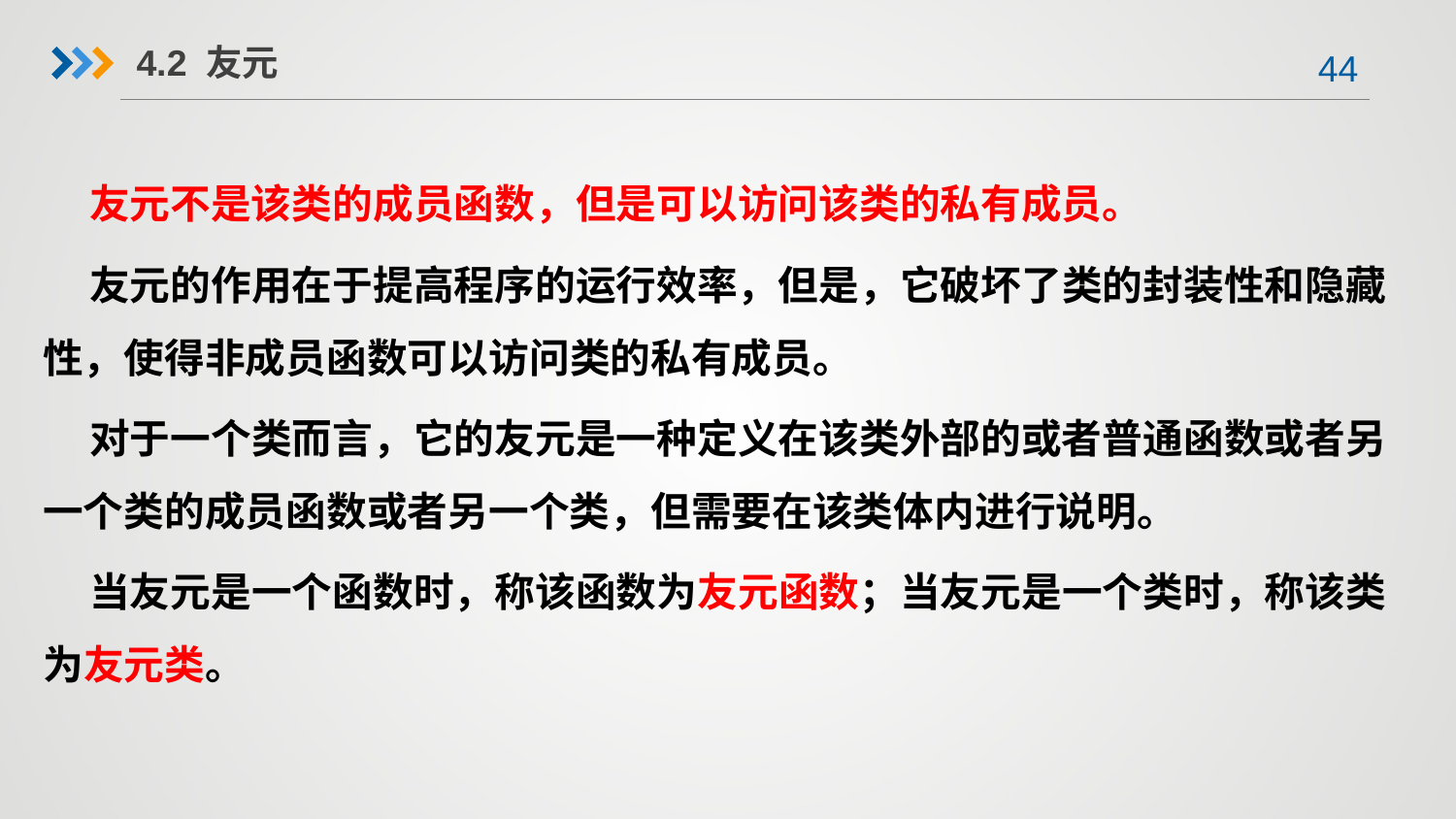

4.2 友元
    友元不是该类的成员函数，但是可以访问该类的私有成员。
    友元的作用在于提高程序的运行效率，但是，它破坏了类的封装性和隐藏性，使得非成员函数可以访问类的私有成员。
    对于一个类而言，它的友元是一种定义在该类外部的或者普通函数或者另一个类的成员函数或者另一个类，但需要在该类体内进行说明。
    当友元是一个函数时，称该函数为友元函数；当友元是一个类时，称该类为友元类。